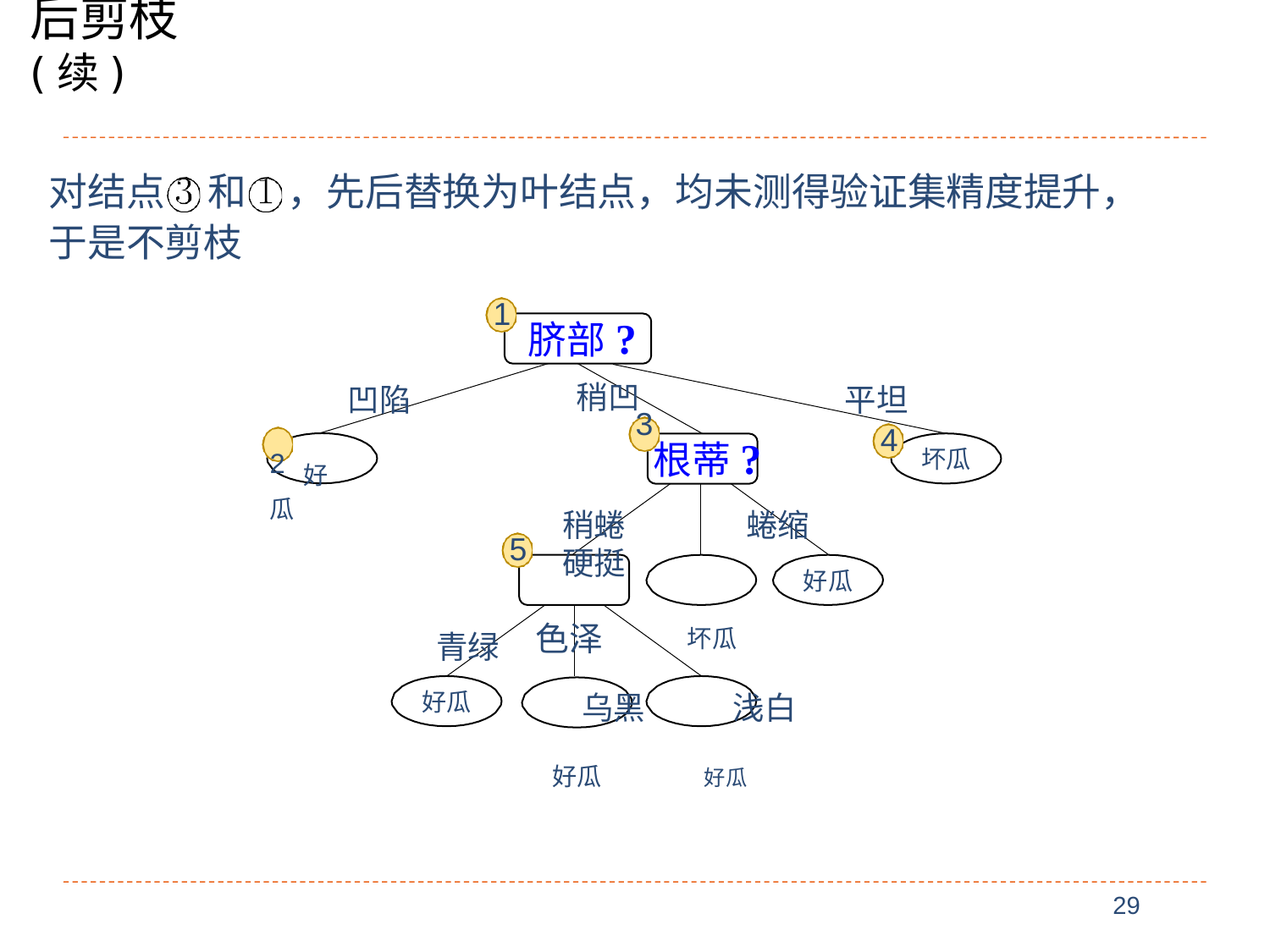

# 后剪枝 (续)
对结点	和	，先后替换为叶结点，均未测得验证集精度提升， 于是不剪枝

脐部?
稍凹
3
根蒂?
1

凹陷
平坦

4

2 好瓜
坏瓜
稍蜷	蜷缩	硬挺
色泽	坏瓜
乌黑	浅白
好瓜	好瓜
5

好瓜

青绿

好瓜